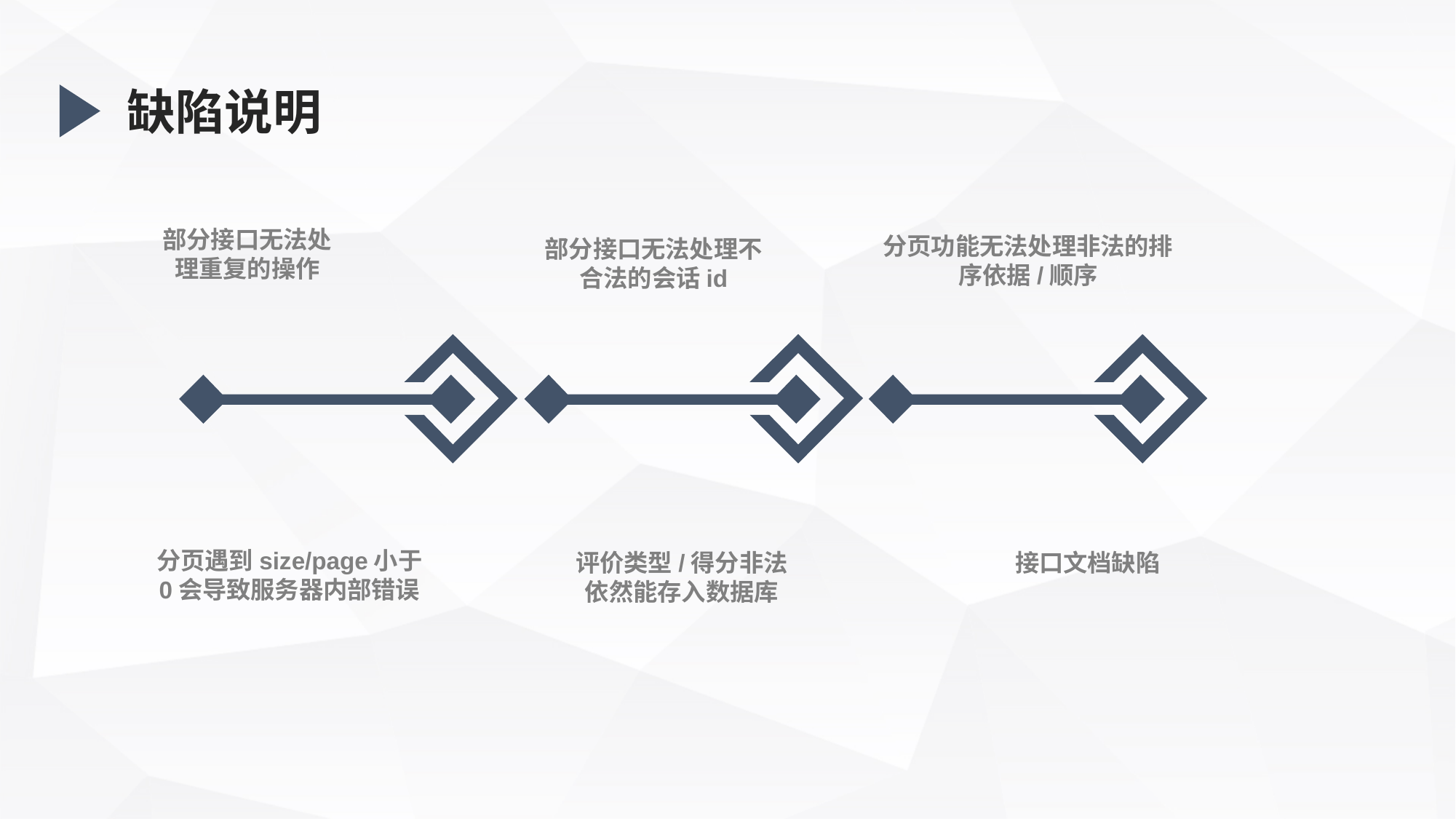

缺陷说明

部分接口无法处理重复的操作
分页功能无法处理非法的排序依据/顺序
部分接口无法处理不合法的会话id

分页遇到size/page小于0会导致服务器内部错误
评价类型/得分非法依然能存入数据库
接口文档缺陷